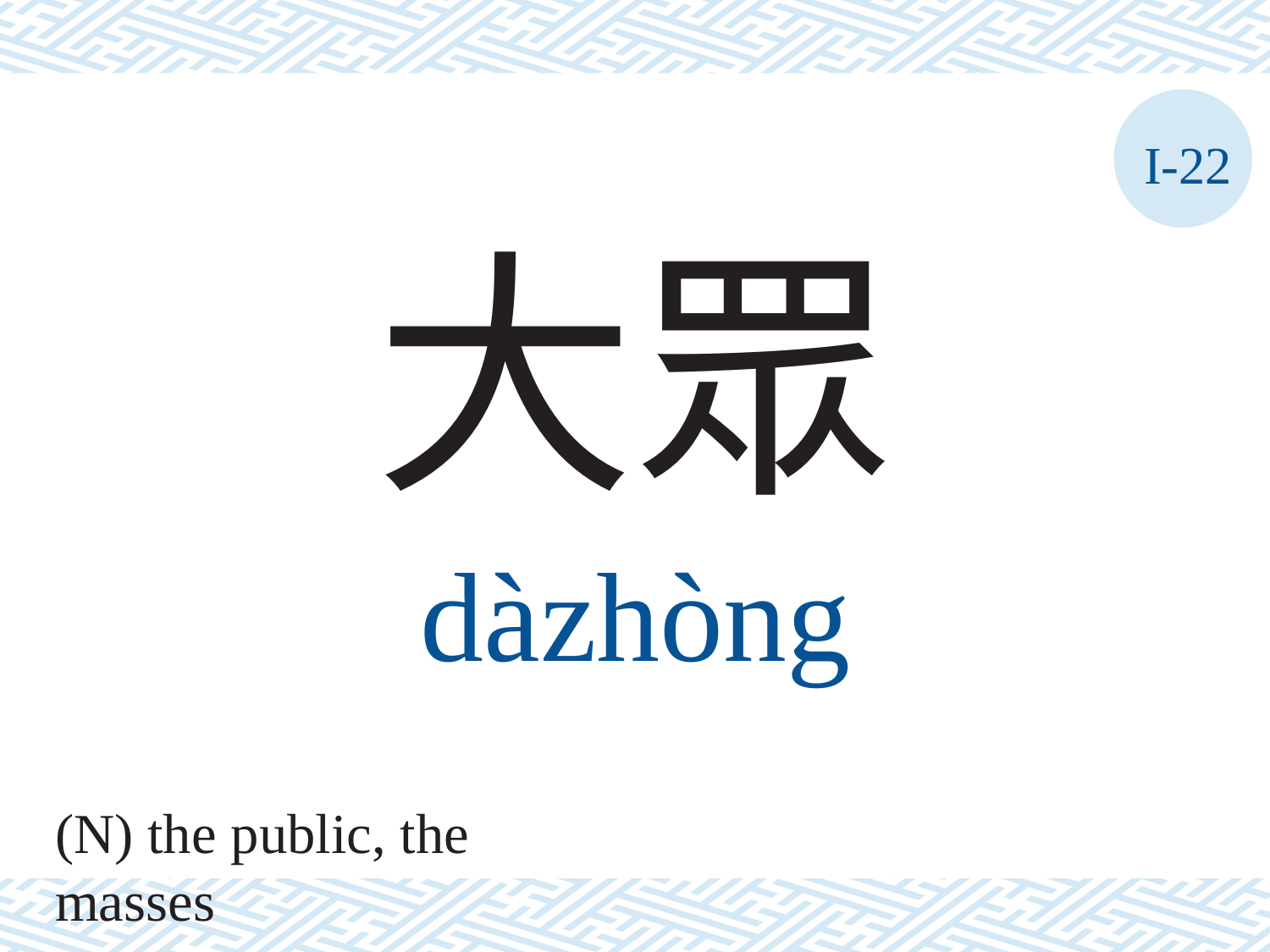

I-22
大眾
dàzhòng
(N) the public, the masses